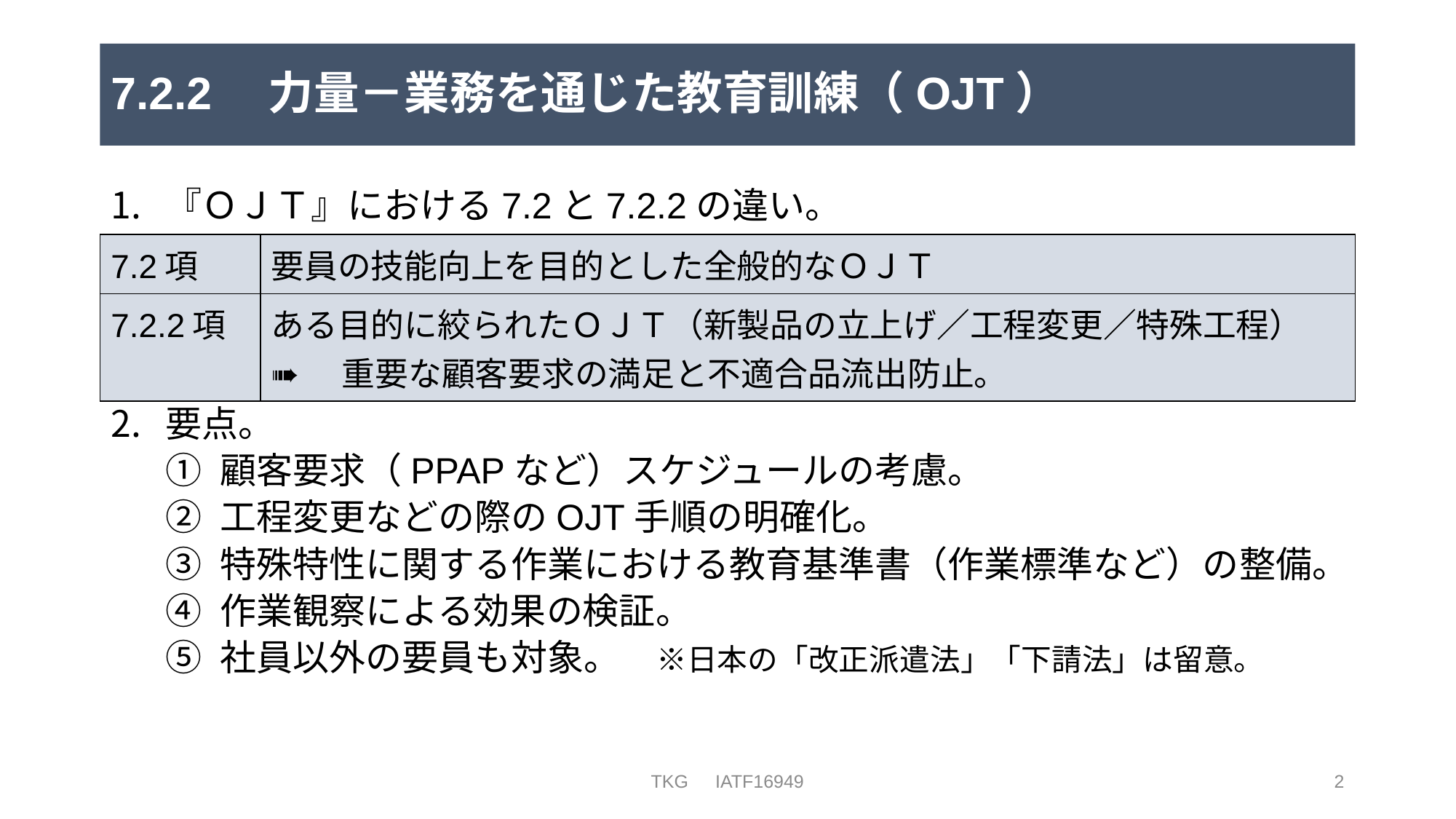

# 7.2.2　力量－業務を通じた教育訓練（OJT）
『ＯＪＴ』における7.2と7.2.2の違い。

要点。
顧客要求（PPAPなど）スケジュールの考慮。
工程変更などの際のOJT手順の明確化。
特殊特性に関する作業における教育基準書（作業標準など）の整備。
作業観察による効果の検証。
社員以外の要員も対象。　※日本の「改正派遣法」「下請法」は留意。
| 7.2項 | 要員の技能向上を目的とした全般的なＯＪＴ |
| --- | --- |
| 7.2.2項 | ある目的に絞られたＯＪＴ（新製品の立上げ／工程変更／特殊工程） ➠　重要な顧客要求の満足と不適合品流出防止。 |
TKG　IATF16949
2